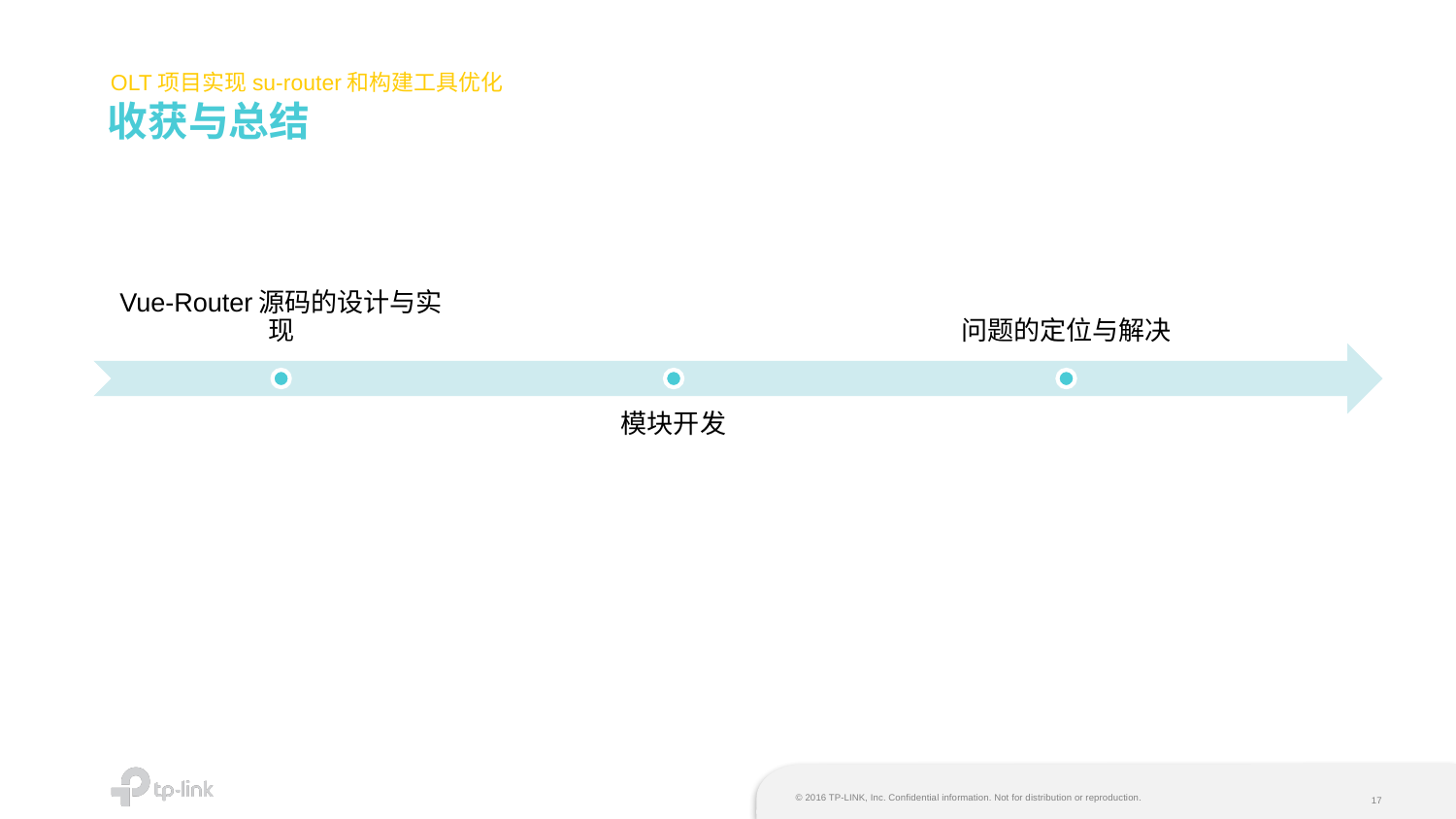

OLT项目实现su-router和构建工具优化

# 收获与总结
Vue-Router源码的设计与实现
模块开发
问题的定位与解决